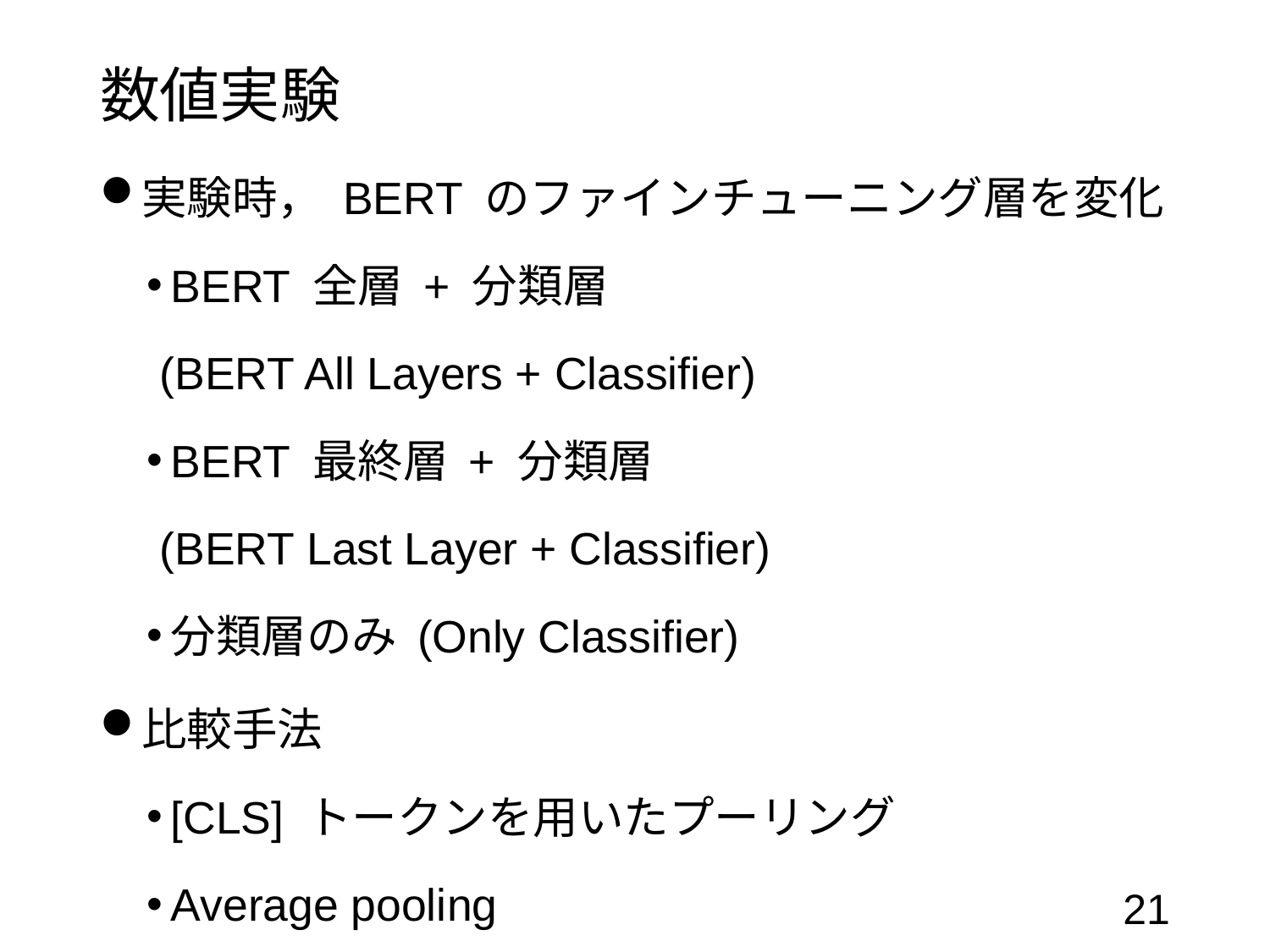

# 数値実験
実験時， BERT のファインチューニング層を変化
BERT 全層 + 分類層
 (BERT All Layers + Classifier)
BERT 最終層 + 分類層
 (BERT Last Layer + Classifier)
分類層のみ (Only Classifier)
比較手法
[CLS] トークンを用いたプーリング
Average pooling

21